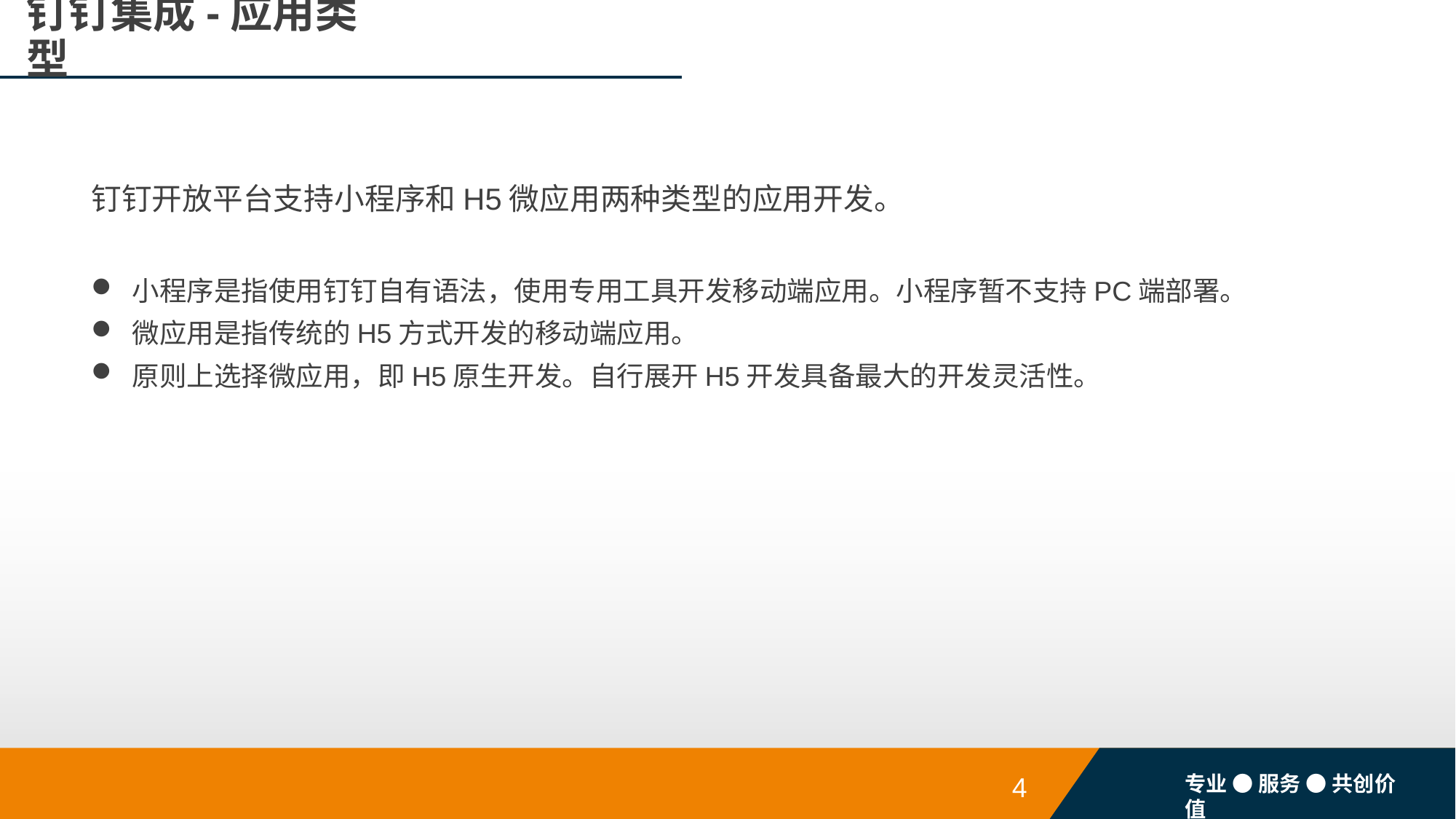

# 钉钉集成-应用类型
钉钉开放平台支持小程序和H5微应用两种类型的应用开发。

小程序是指使用钉钉自有语法，使用专用工具开发移动端应用。小程序暂不支持PC端部署。
微应用是指传统的H5方式开发的移动端应用。
原则上选择微应用，即H5原生开发。自行展开H5开发具备最大的开发灵活性。